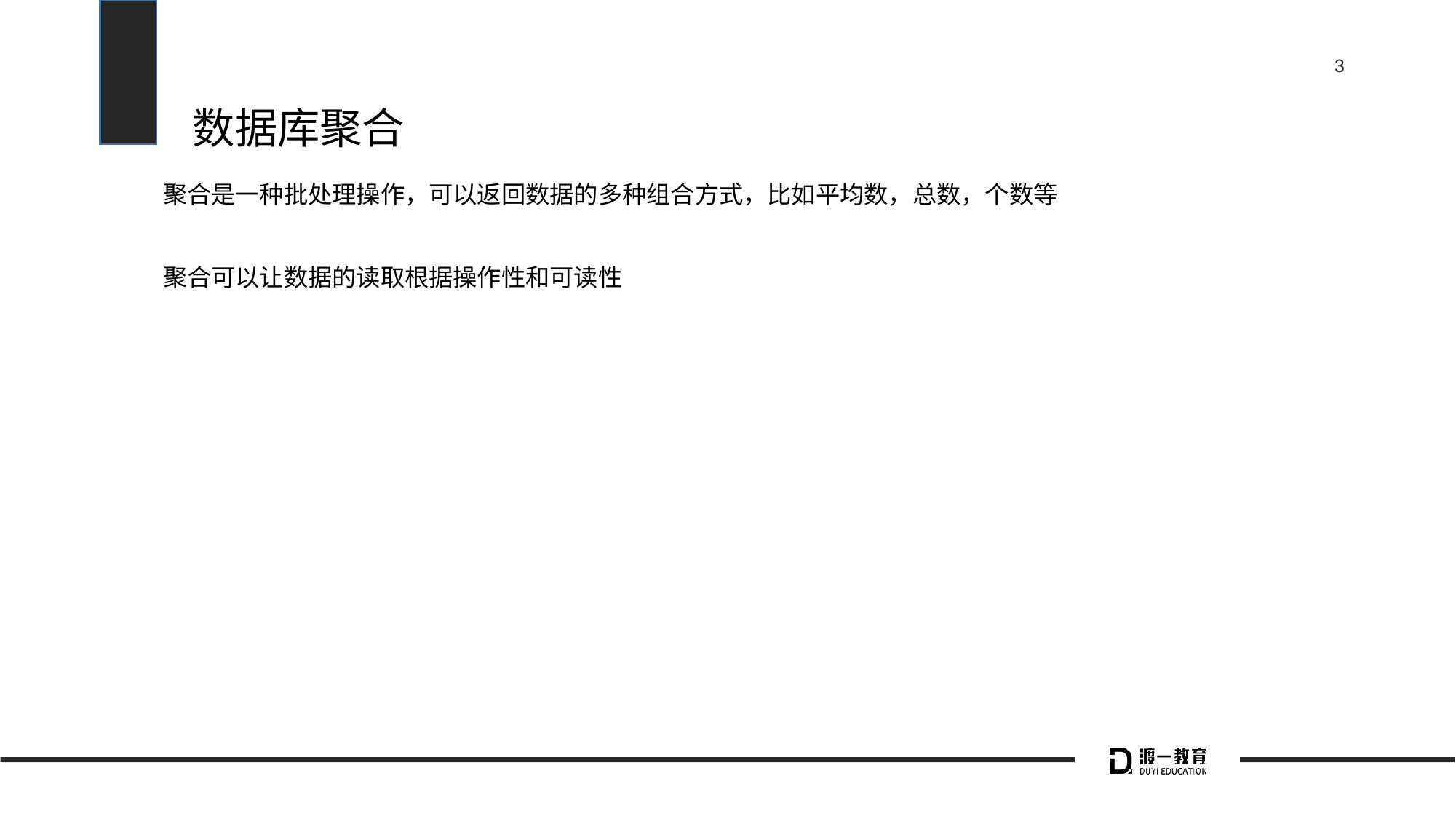

# 数据库聚合
聚合是一种批处理操作，可以返回数据的多种组合方式，比如平均数，总数，个数等

聚合可以让数据的读取根据操作性和可读性